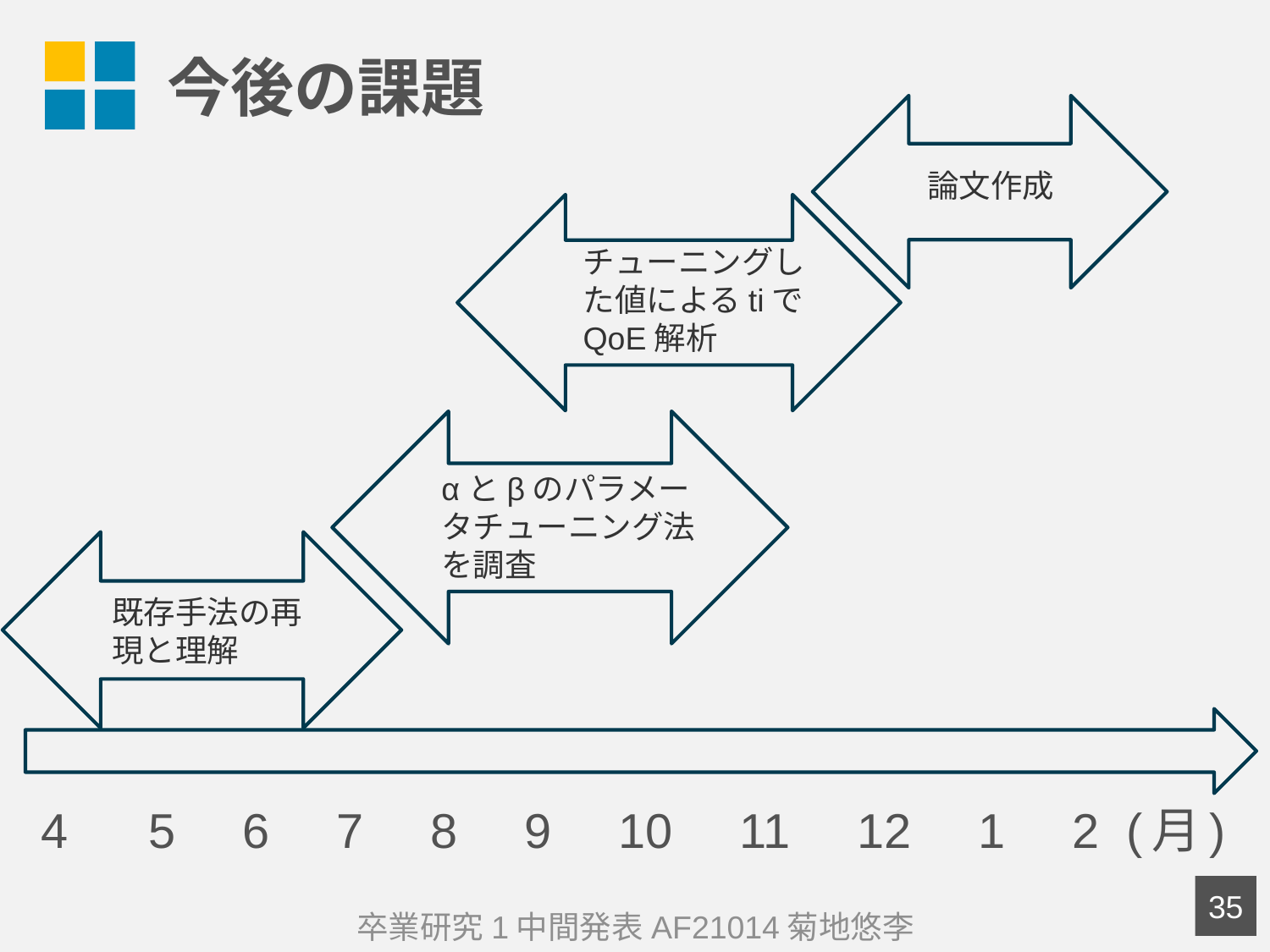

# 今後の課題

論文作成

チューニングした値によるtiでQoE解析

αとβのパラメータチューニング法を調査

既存手法の再現と理解

4 　5　6　7　8　9　10　11　12　1　2  (月)

35
卒業研究1中間発表AF21014菊地悠李